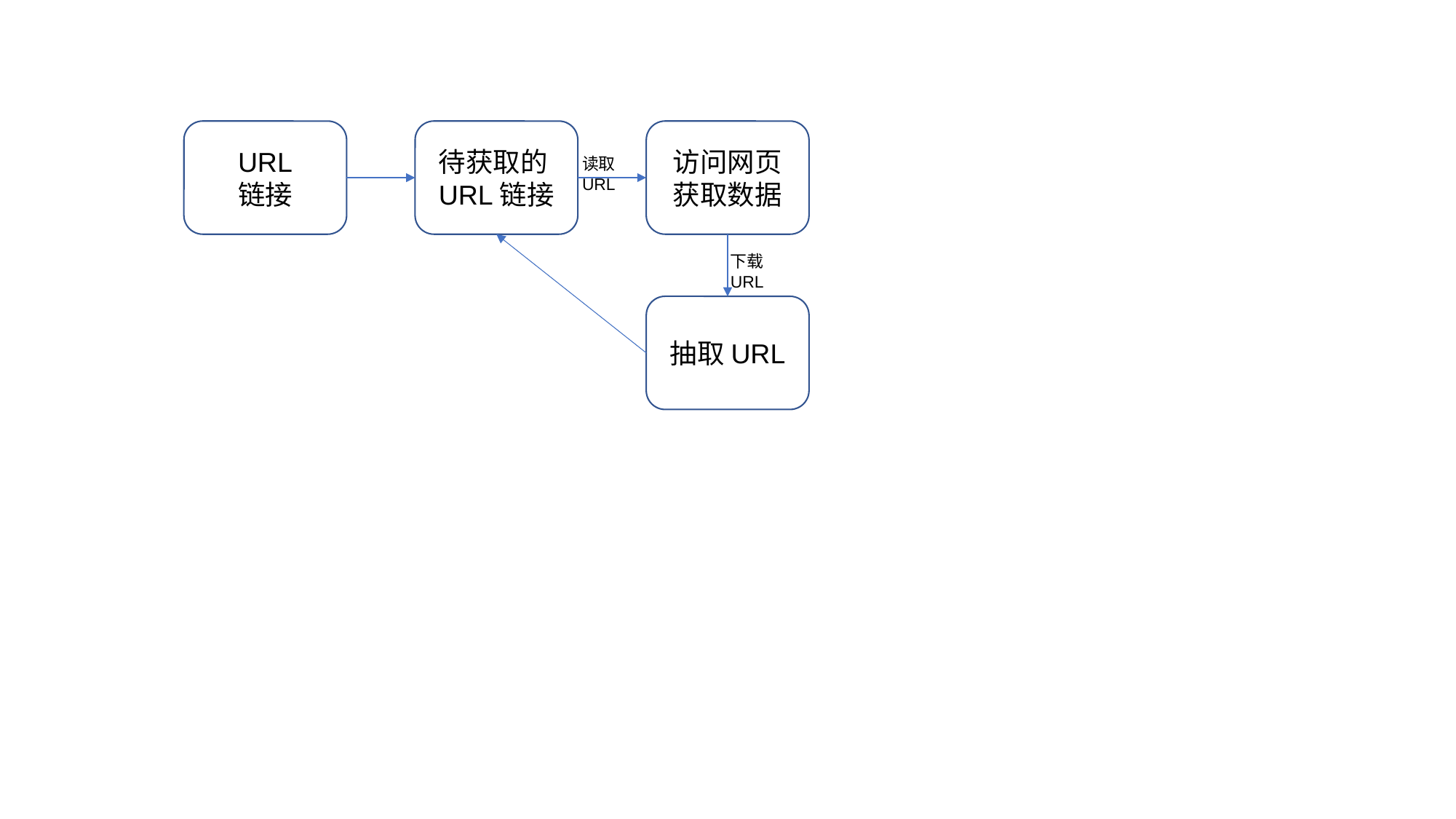

URL
链接
待获取的URL链接
访问网页获取数据
读取URL
下载URL
抽取URL